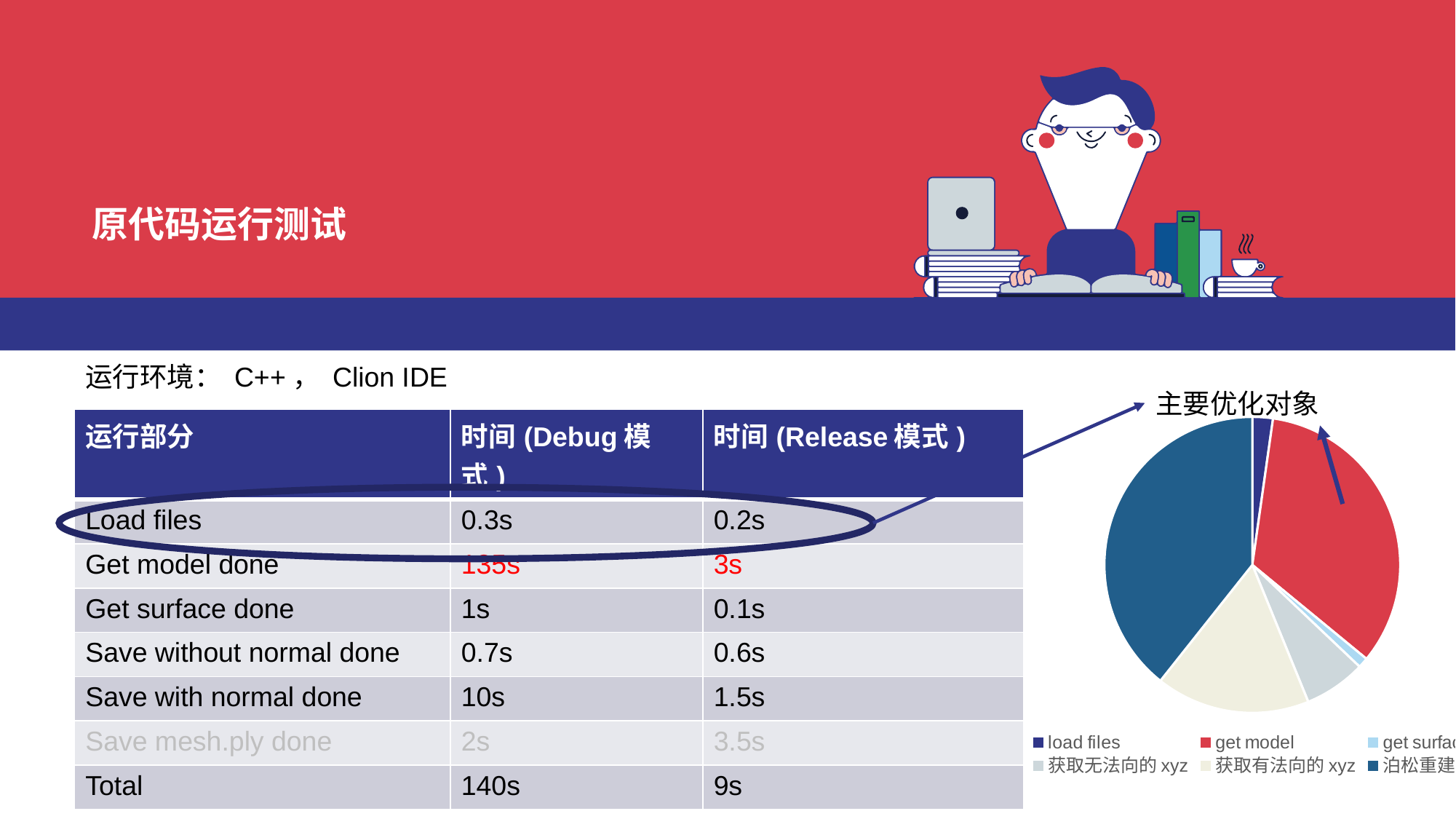

# 原代码运行测试
运行环境： C++， Clion IDE
主要优化对象
| 运行部分 | 时间(Debug模式) | 时间(Release模式) |
| --- | --- | --- |
| Load files | 0.3s | 0.2s |
| Get model done | 135s | 3s |
| Get surface done | 1s | 0.1s |
| Save without normal done | 0.7s | 0.6s |
| Save with normal done | 10s | 1.5s |
| Save mesh.ply done | 2s | 3.5s |
| Total | 140s | 9s |

### Chart

| Category | 耗时 |
|---|---|
| load files | 0.2 |
| get model | 3.0 |
| get surface | 0.1 |
| 获取无法向的xyz | 0.6 |
| 获取有法向的xyz | 1.5 |
| 泊松重建 | 3.5 |